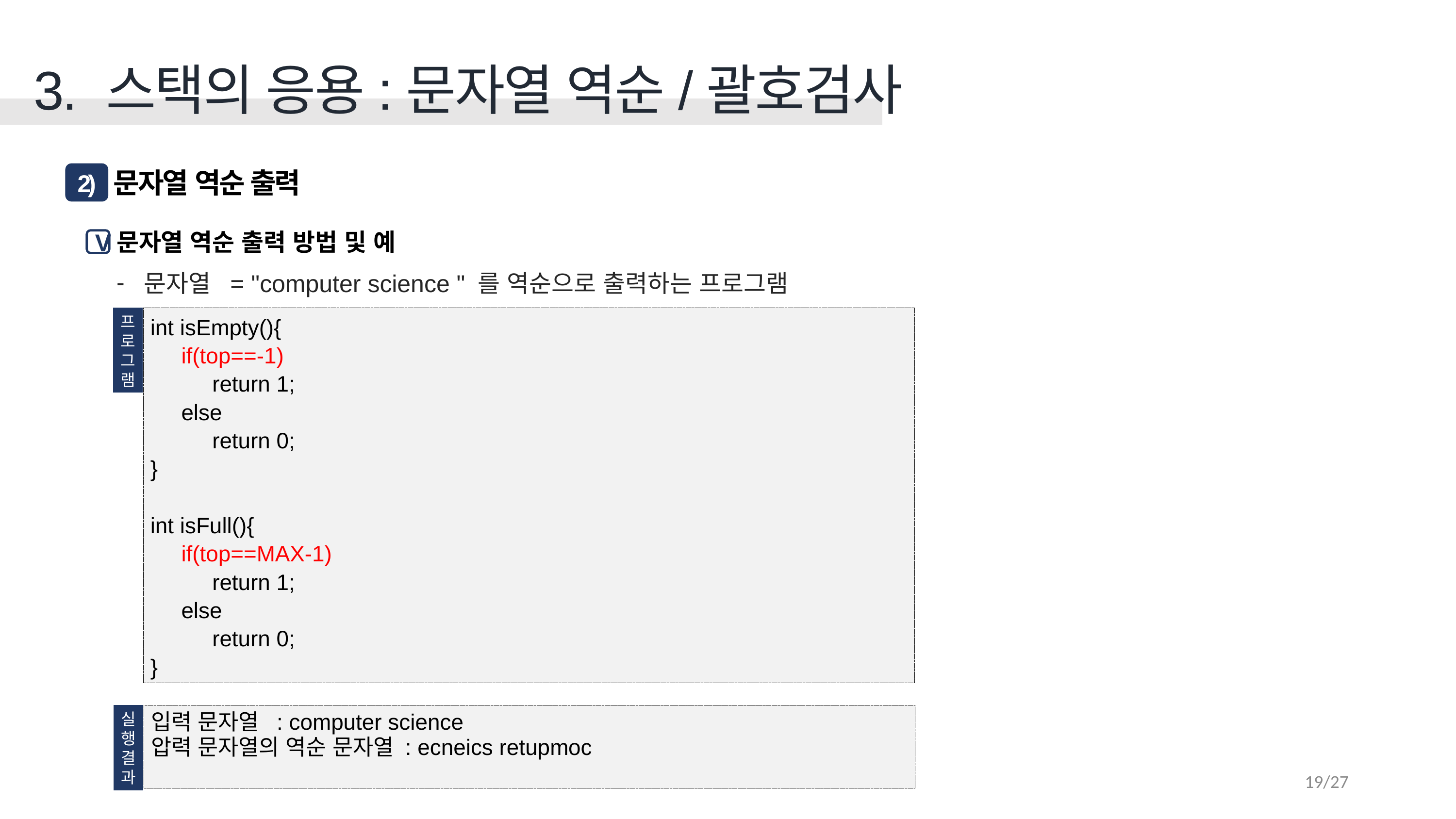

3. 스택의 응용:문자열 역순/괄호검사

문자열 역순 출력
2)
문자열 역순 출력 방법 및 예

문자열  = "computer science " 를 역순으로 출력하는 프로그램

V
프
로
그
램
int isEmpty(){
     if(top==-1)
          return 1;
     else
          return 0;
}

int isFull(){
     if(top==MAX-1)
          return 1;
     else
          return 0;
}
실
행
결
과
입력 문자열  : computer science
압력 문자열의 역순 문자열 : ecneics retupmoc

19/27